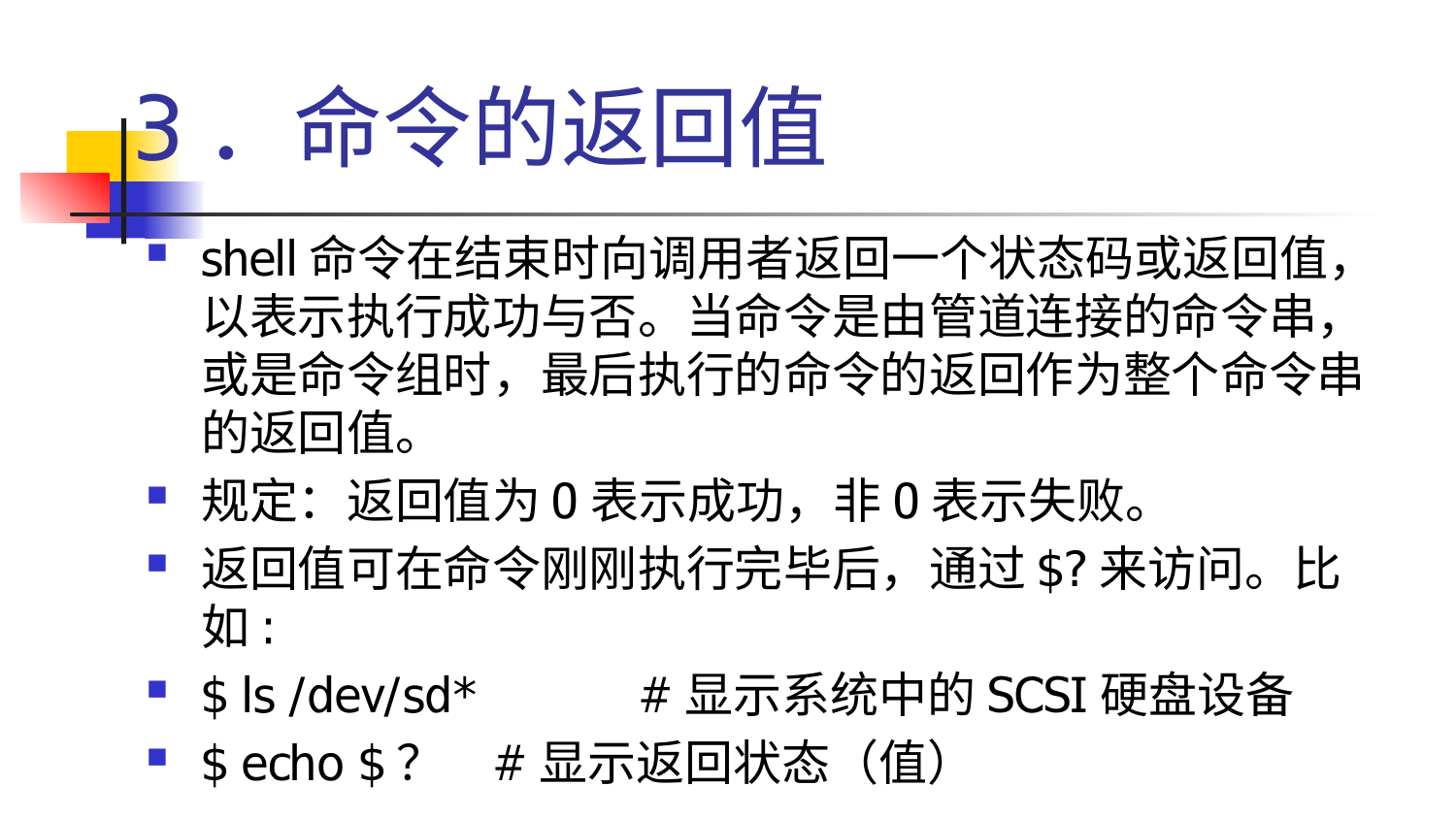

# 3．命令的返回值
shell命令在结束时向调用者返回一个状态码或返回值，以表示执行成功与否。当命令是由管道连接的命令串，或是命令组时，最后执行的命令的返回作为整个命令串的返回值。
规定：返回值为0表示成功，非0表示失败。
返回值可在命令刚刚执行完毕后，通过$?来访问。比如:
$ ls /dev/sd* 	#显示系统中的SCSI硬盘设备
$ echo $？ 	#显示返回状态（值）